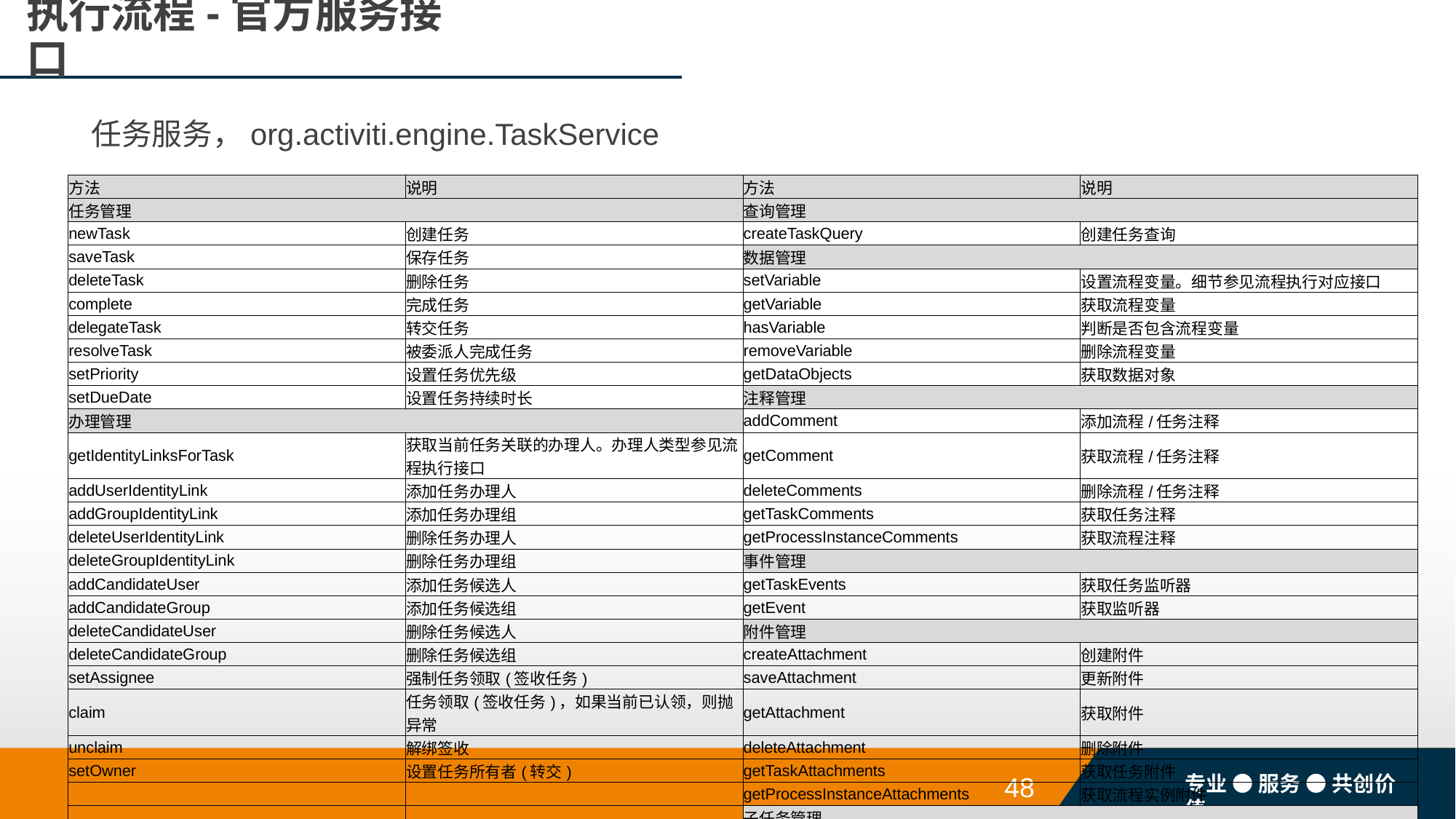

# 执行流程-官方服务接口
任务服务，org.activiti.engine.TaskService
| 方法 | 说明 | 方法 | 说明 |
| --- | --- | --- | --- |
| 任务管理 |  | 查询管理 |  |
| newTask | 创建任务 | createTaskQuery | 创建任务查询 |
| saveTask | 保存任务 | 数据管理 |  |
| deleteTask | 删除任务 | setVariable | 设置流程变量。细节参见流程执行对应接口 |
| complete | 完成任务 | getVariable | 获取流程变量 |
| delegateTask | 转交任务 | hasVariable | 判断是否包含流程变量 |
| resolveTask | 被委派人完成任务 | removeVariable | 删除流程变量 |
| setPriority | 设置任务优先级 | getDataObjects | 获取数据对象 |
| setDueDate | 设置任务持续时长 | 注释管理 |  |
| 办理管理 |  | addComment | 添加流程/任务注释 |
| getIdentityLinksForTask | 获取当前任务关联的办理人。办理人类型参见流程执行接口 | getComment | 获取流程/任务注释 |
| addUserIdentityLink | 添加任务办理人 | deleteComments | 删除流程/任务注释 |
| addGroupIdentityLink | 添加任务办理组 | getTaskComments | 获取任务注释 |
| deleteUserIdentityLink | 删除任务办理人 | getProcessInstanceComments | 获取流程注释 |
| deleteGroupIdentityLink | 删除任务办理组 | 事件管理 |  |
| addCandidateUser | 添加任务候选人 | getTaskEvents | 获取任务监听器 |
| addCandidateGroup | 添加任务候选组 | getEvent | 获取监听器 |
| deleteCandidateUser | 删除任务候选人 | 附件管理 |  |
| deleteCandidateGroup | 删除任务候选组 | createAttachment | 创建附件 |
| setAssignee | 强制任务领取(签收任务) | saveAttachment | 更新附件 |
| claim | 任务领取(签收任务)，如果当前已认领，则抛异常 | getAttachment | 获取附件 |
| unclaim | 解绑签收 | deleteAttachment | 删除附件 |
| setOwner | 设置任务所有者(转交) | getTaskAttachments | 获取任务附件 |
|  |  | getProcessInstanceAttachments | 获取流程实例附件 |
|  |  | 子任务管理 |  |
|  |  | getSubTasks | 获取子任务 |